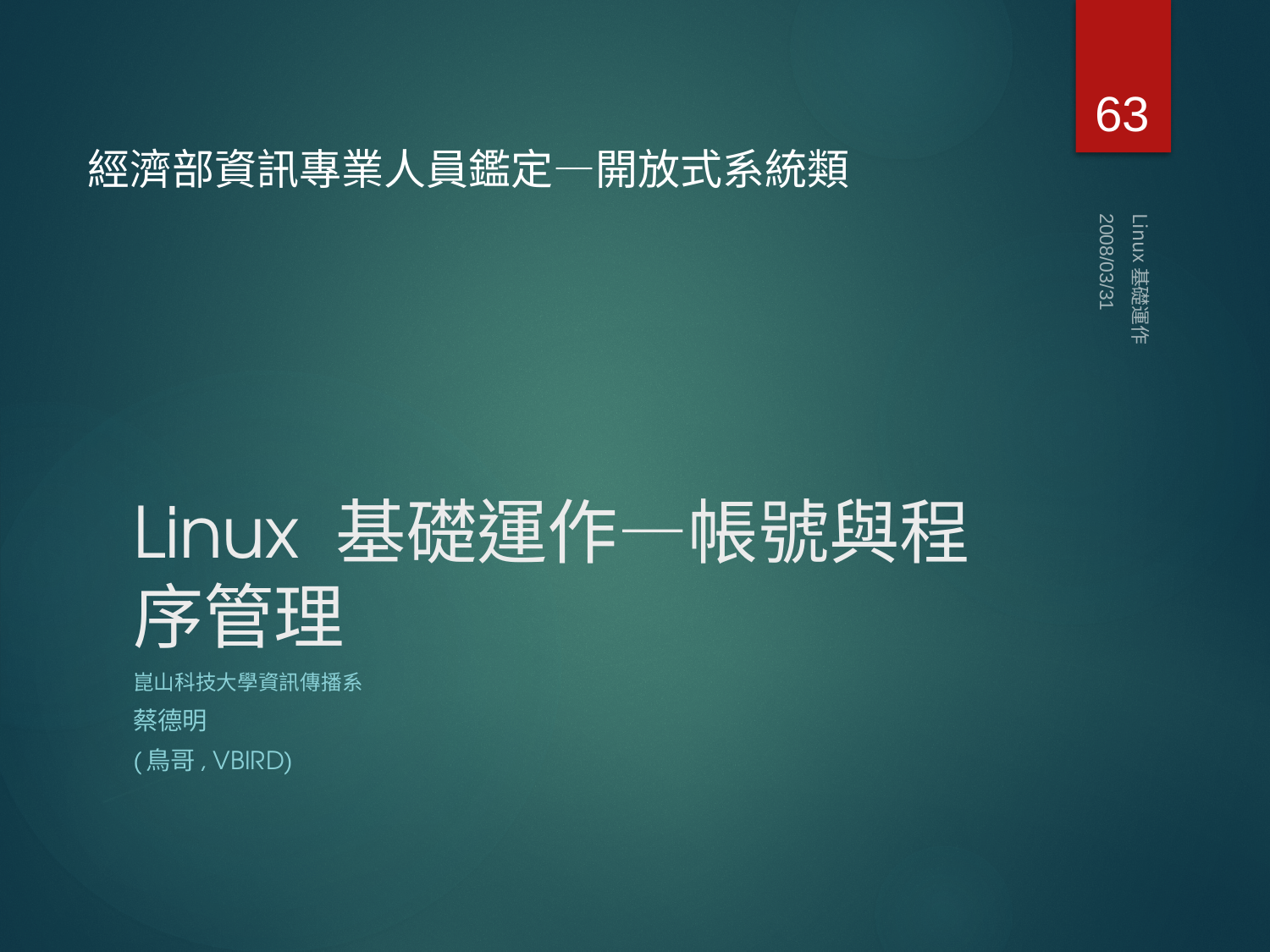

63
經濟部資訊專業人員鑑定—開放式系統類
# Linux 基礎運作—帳號與程序管理
2008/03/31
Linux 基礎運作
崑山科技大學資訊傳播系
蔡德明
(鳥哥, VBird)